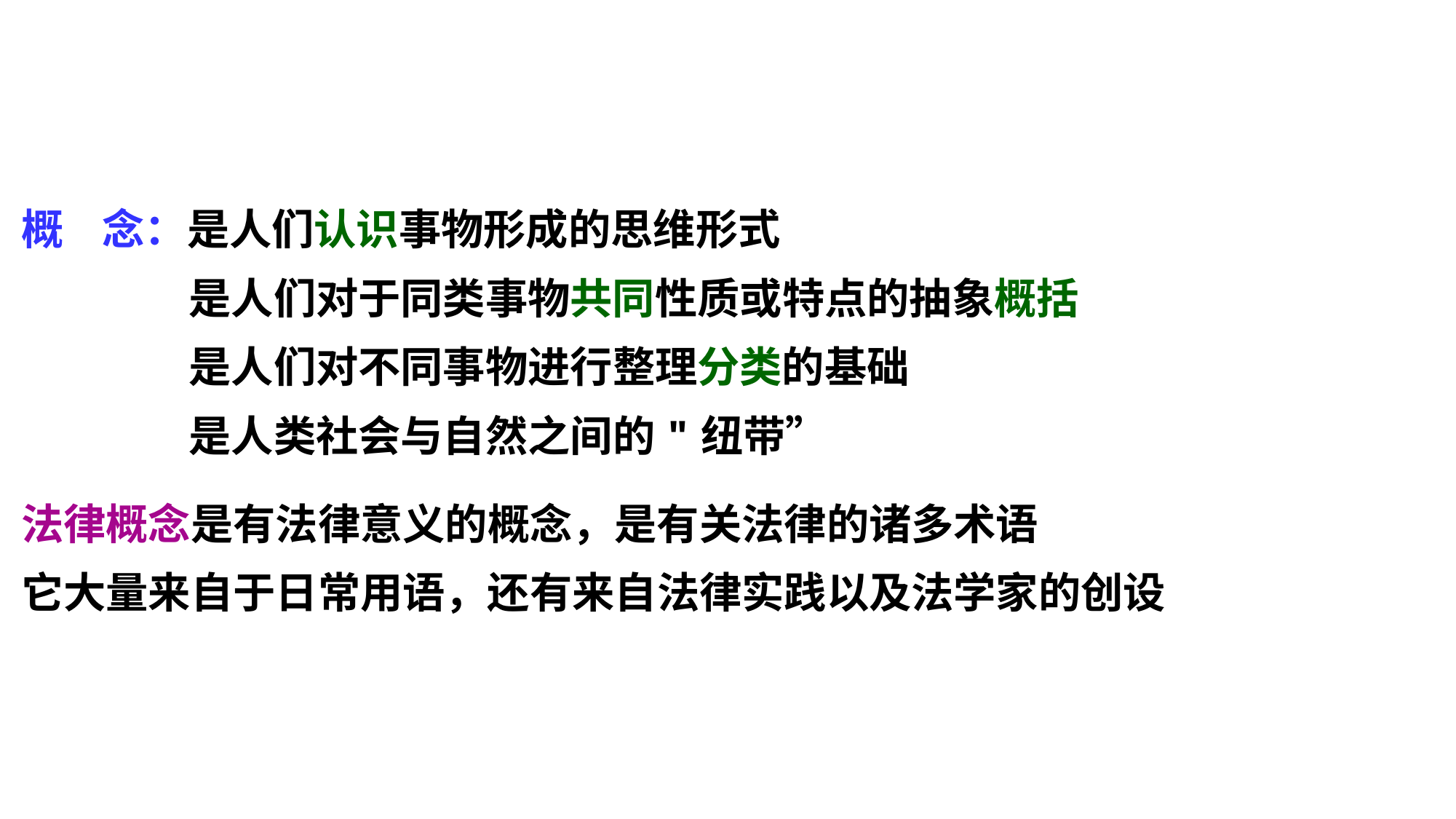

概    念：是人们认识事物形成的思维形式
	     是人们对于同类事物共同性质或特点的抽象概括
	     是人们对不同事物进行整理分类的基础
	     是人类社会与自然之间的"纽带”

法律概念是有法律意义的概念，是有关法律的诸多术语
它大量来自于日常用语，还有来自法律实践以及法学家的创设